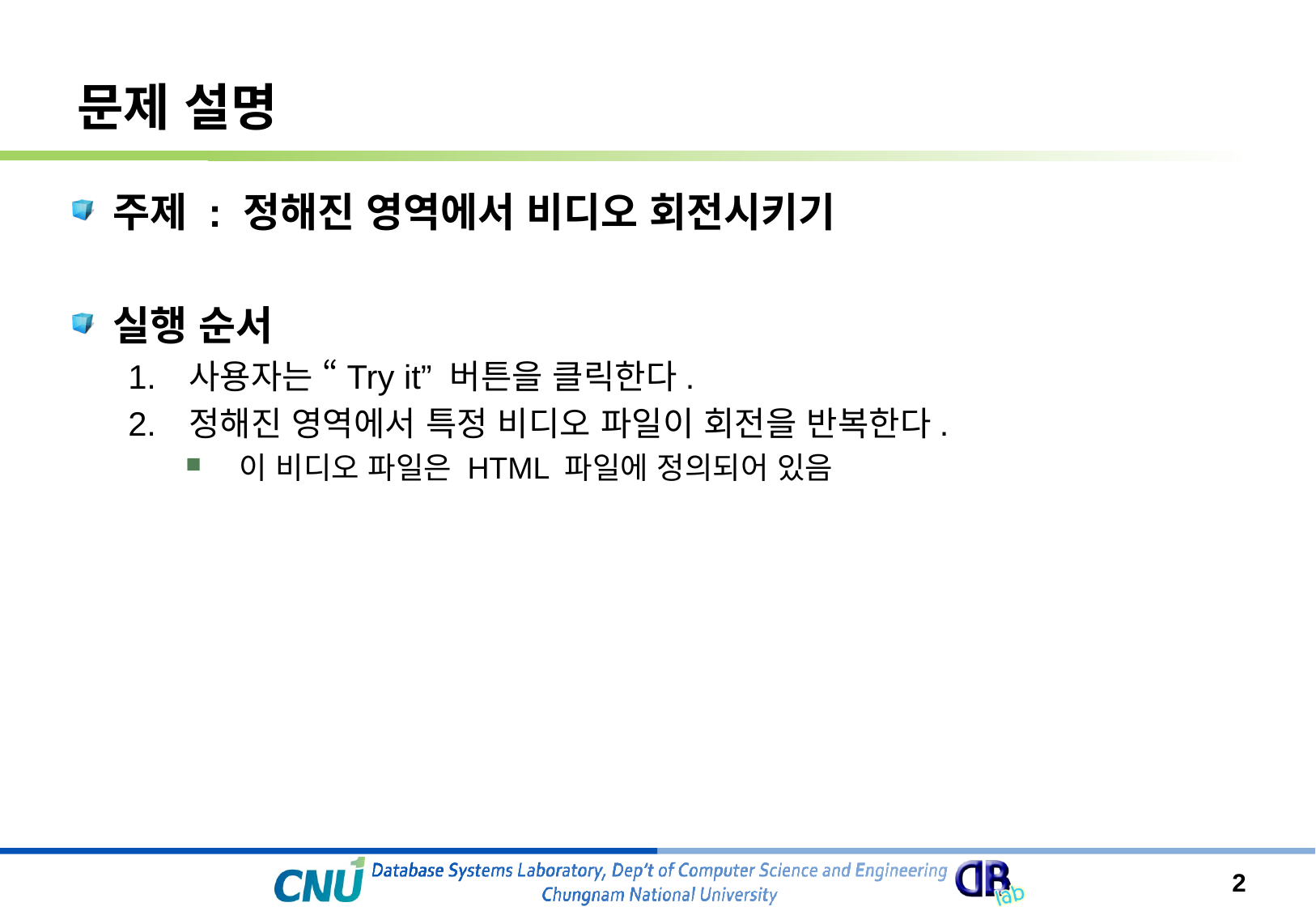

# 문제 설명
주제 : 정해진 영역에서 비디오 회전시키기

실행 순서
사용자는 “Try it” 버튼을 클릭한다.
정해진 영역에서 특정 비디오 파일이 회전을 반복한다.
이 비디오 파일은 HTML 파일에 정의되어 있음

2